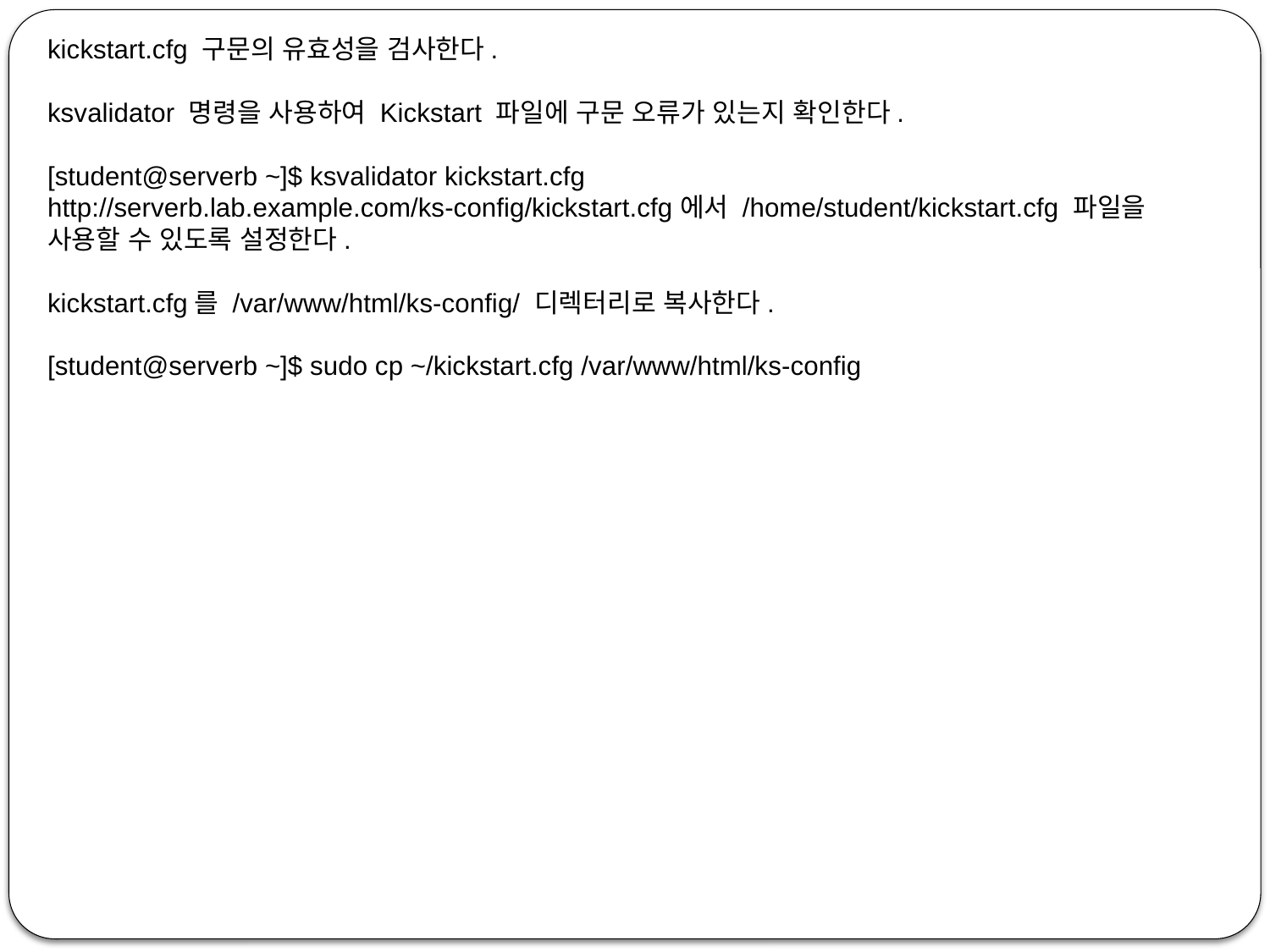

kickstart.cfg 구문의 유효성을 검사한다.

ksvalidator 명령을 사용하여 Kickstart 파일에 구문 오류가 있는지 확인한다.

[student@serverb ~]$ ksvalidator kickstart.cfg
http://serverb.lab.example.com/ks-config/kickstart.cfg에서 /home/student/kickstart.cfg 파일을 사용할 수 있도록 설정한다.

kickstart.cfg를 /var/www/html/ks-config/ 디렉터리로 복사한다.

[student@serverb ~]$ sudo cp ~/kickstart.cfg /var/www/html/ks-config